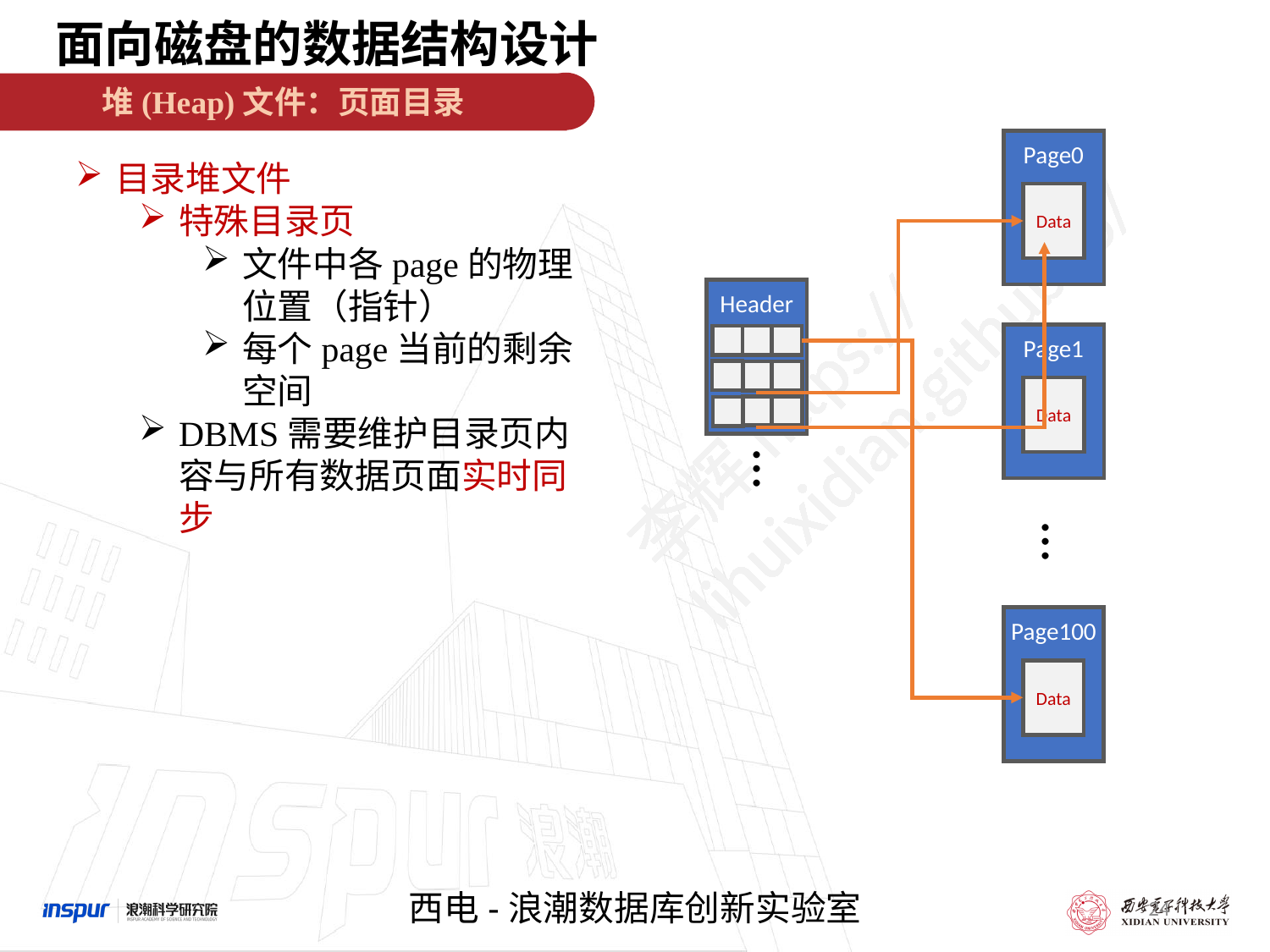

面向磁盘的数据结构设计

堆(Heap)文件：页面目录

Page0
Data
目录堆文件
特殊目录页
文件中各page的物理位置（指针）
每个page当前的剩余空间
DBMS需要维护目录页内容与所有数据页面实时同步

Header

Page1
Data

…
…

Page100
Data
24